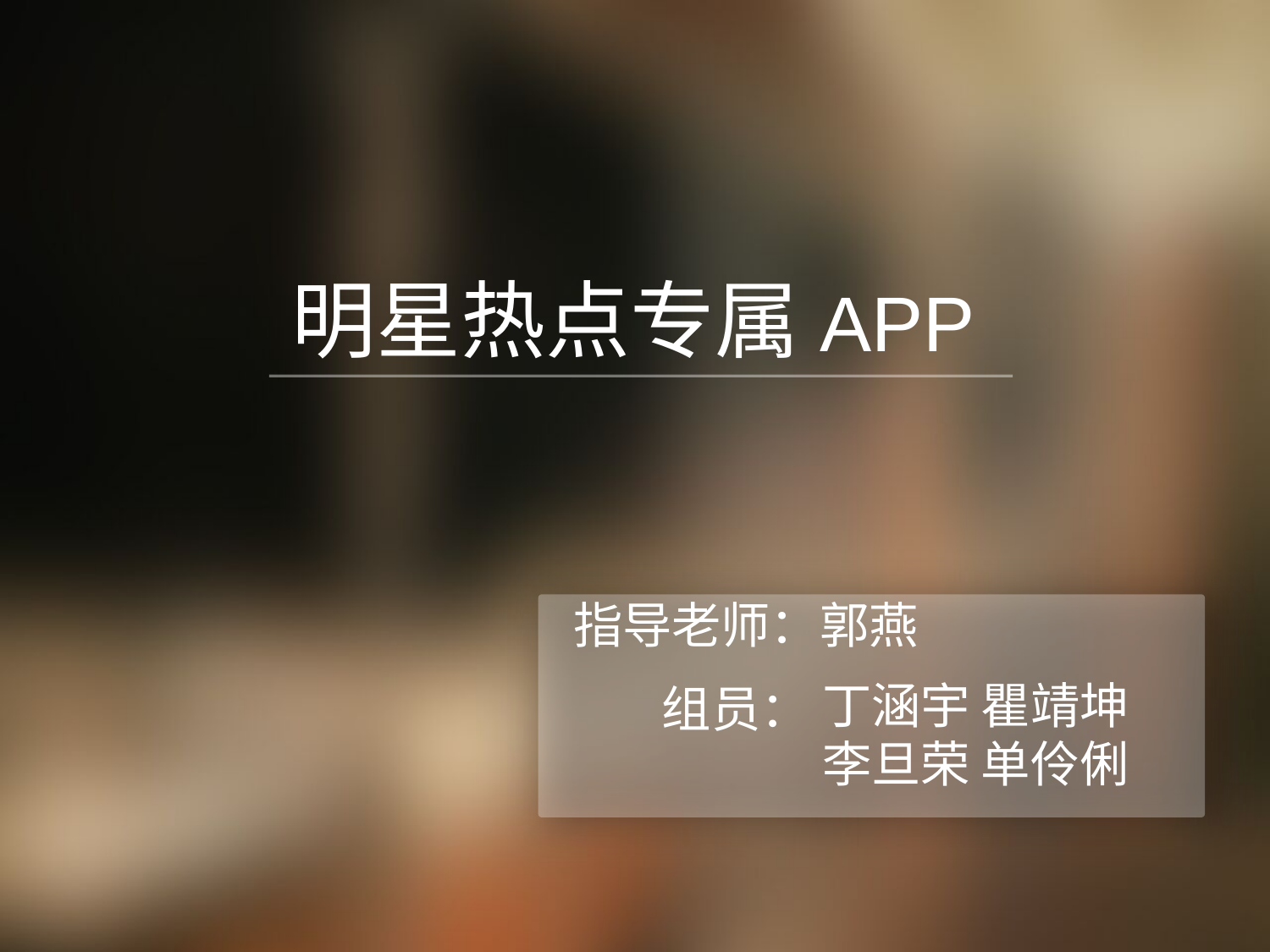

明星热点专属APP
指导老师：郭燕

丁涵宇 瞿靖坤
李旦荣 单伶俐
组员：